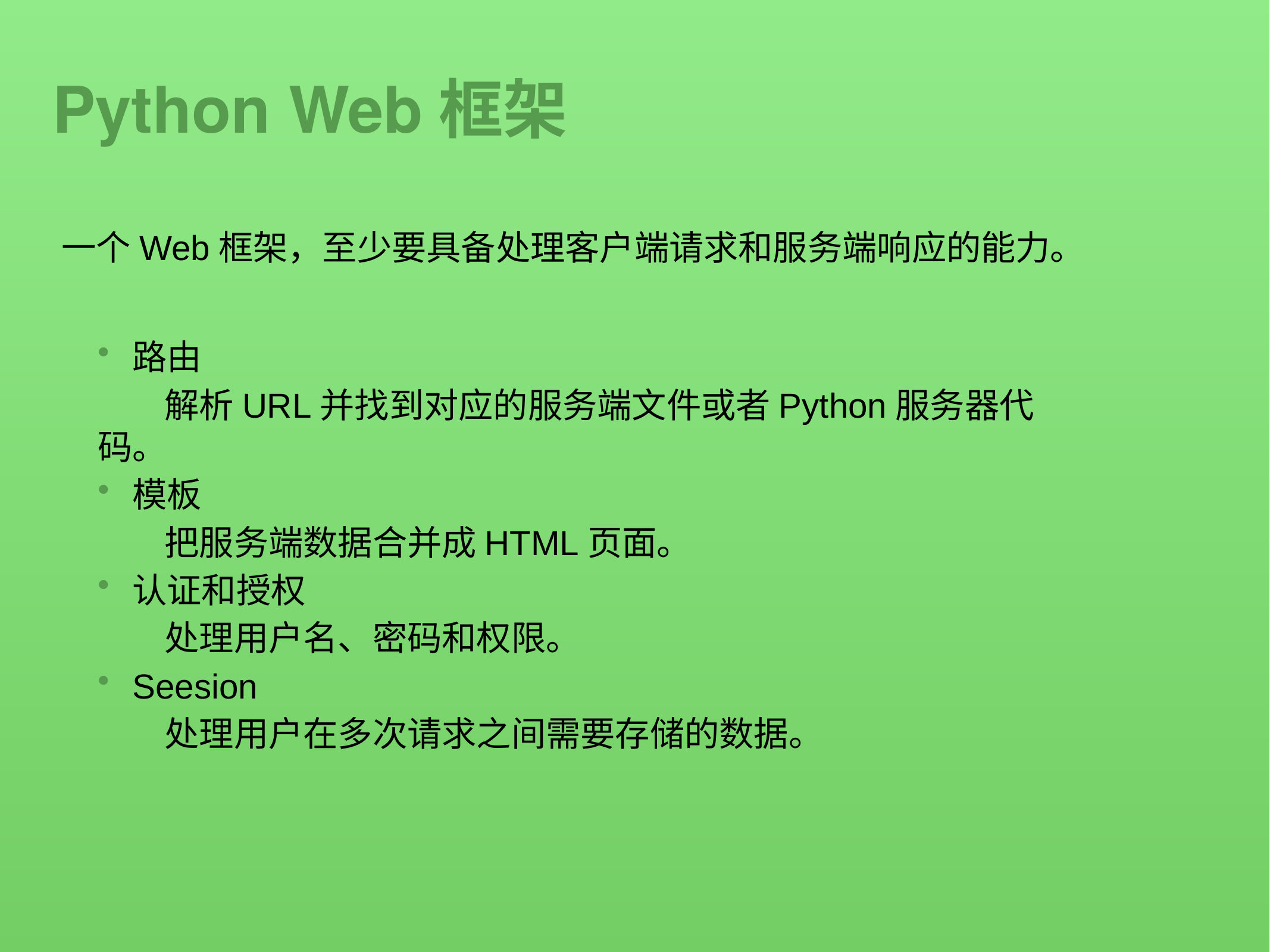

19
Python Web框架
一个Web框架，至少要具备处理客户端请求和服务端响应的能力。
路由
解析URL并找到对应的服务端文件或者Python服务器代码。
模板
把服务端数据合并成HTML页面。
认证和授权
处理用户名、密码和权限。
Seesion
处理用户在多次请求之间需要存储的数据。